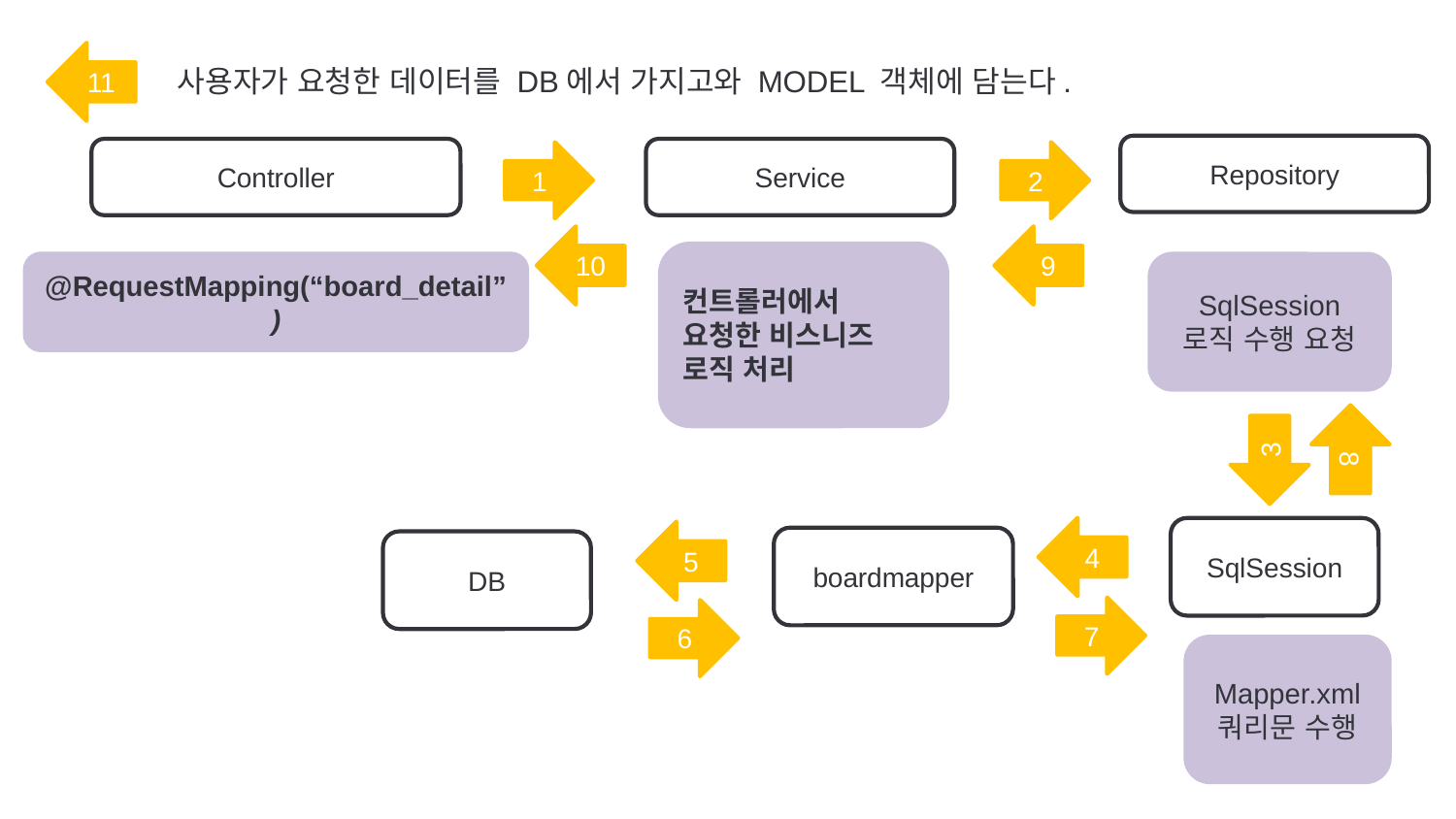

11
사용자가 요청한 데이터를 DB에서 가지고와 MODEL 객체에 담는다.
Repository
Service
Controller
1
2
@RequestMapping(“board_detail”)
3
10
9
컨트롤러에서 요청한 비스니즈 로직 처리
SqlSession 로직 수행 요청
8
4
SqlSession
5
boardmapper
DB
7
6
Mapper.xml 쿼리문 수행